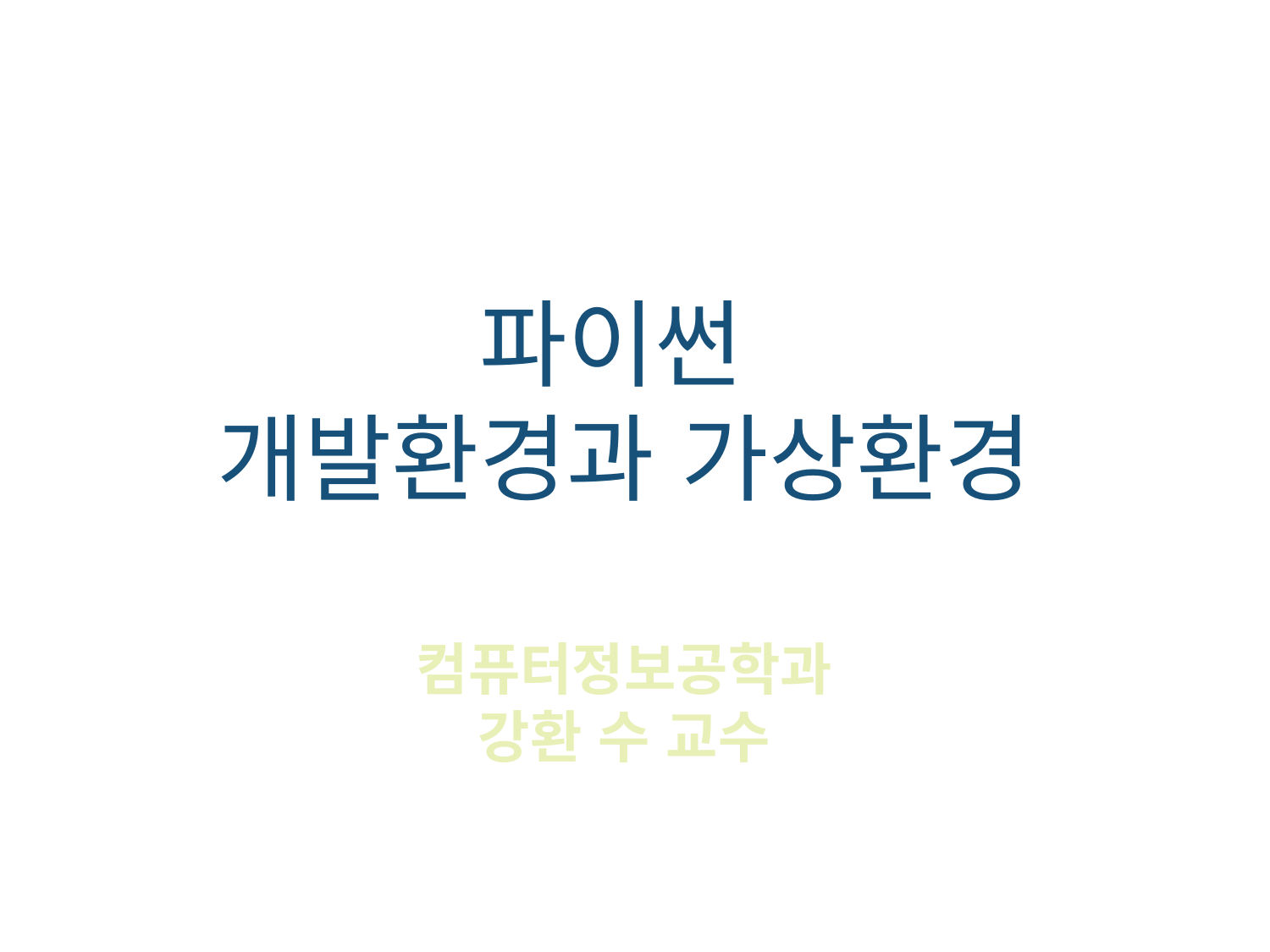

파이썬
개발환경과 가상환경
컴퓨터정보공학과
강환 수 교수